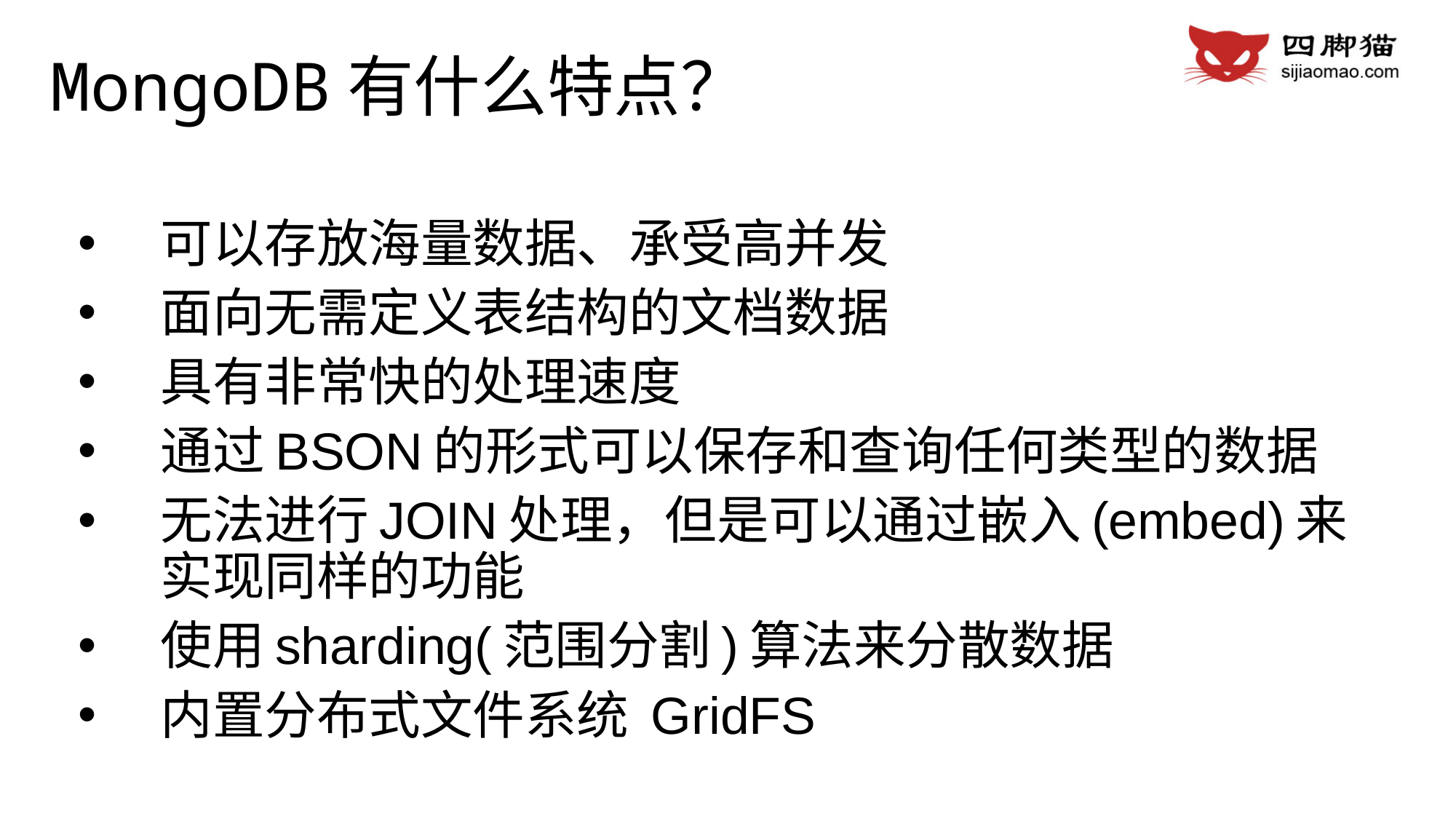

# MongoDB有什么特点？
可以存放海量数据、承受高并发
面向无需定义表结构的文档数据
具有非常快的处理速度
通过BSON的形式可以保存和查询任何类型的数据
无法进行JOIN处理，但是可以通过嵌入(embed)来实现同样的功能
使用sharding(范围分割)算法来分散数据
内置分布式文件系统 GridFS